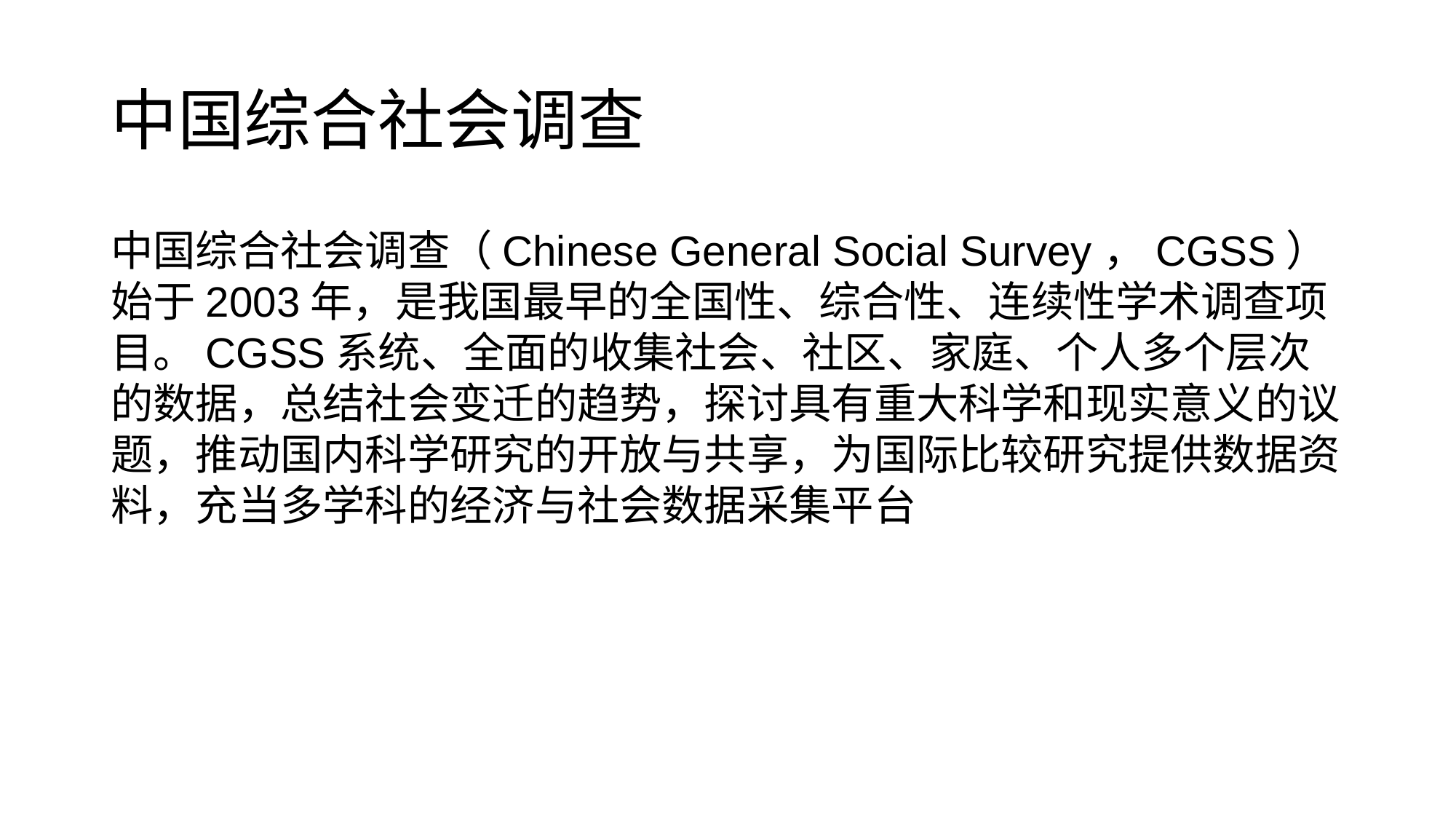

# 中国综合社会调查
中国综合社会调查（Chinese General Social Survey，CGSS）始于2003年，是我国最早的全国性、综合性、连续性学术调查项目。CGSS系统、全面的收集社会、社区、家庭、个人多个层次的数据，总结社会变迁的趋势，探讨具有重大科学和现实意义的议题，推动国内科学研究的开放与共享，为国际比较研究提供数据资料，充当多学科的经济与社会数据采集平台